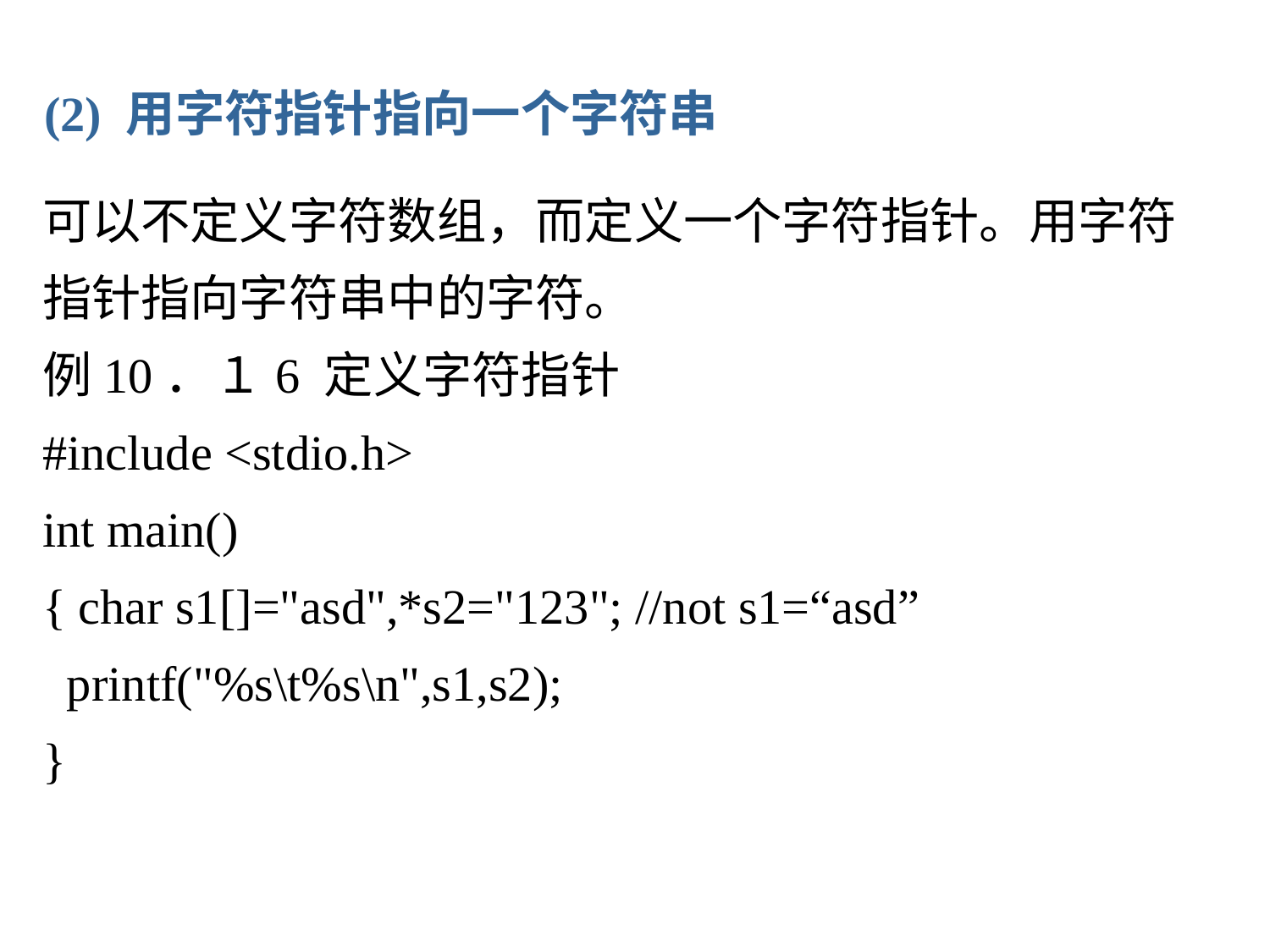

(2) 用字符指针指向一个字符串
可以不定义字符数组，而定义一个字符指针。用字符指针指向字符串中的字符。
例10．１6 定义字符指针
#include <stdio.h>
int main()
{ char s1[]="asd",*s2="123"; //not s1=“asd”
  printf("%s\t%s\n",s1,s2);
}